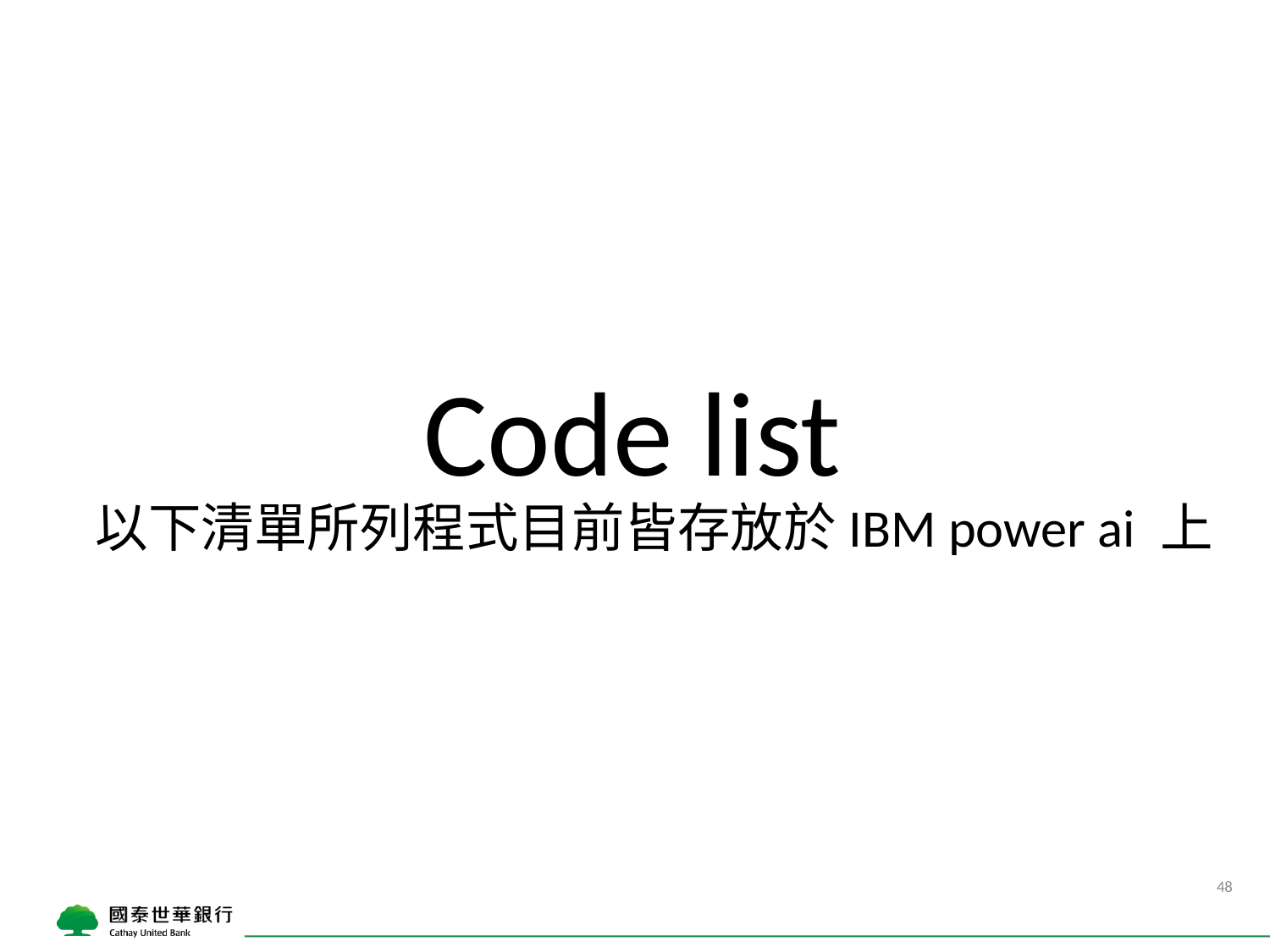

Code list
以下清單所列程式目前皆存放於IBM power ai 上
48